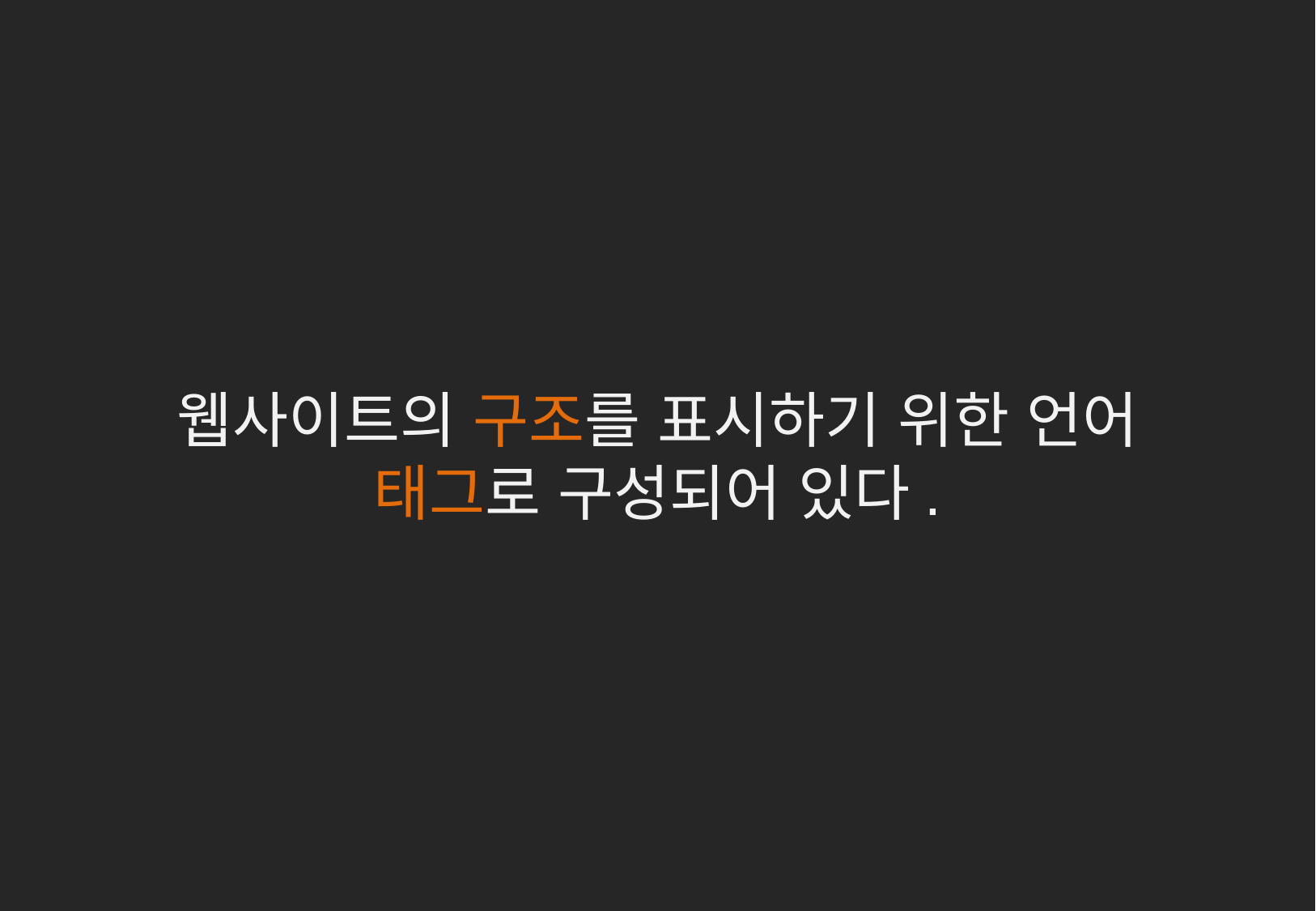

웹사이트의 구조를 표시하기 위한 언어
태그로 구성되어 있다.